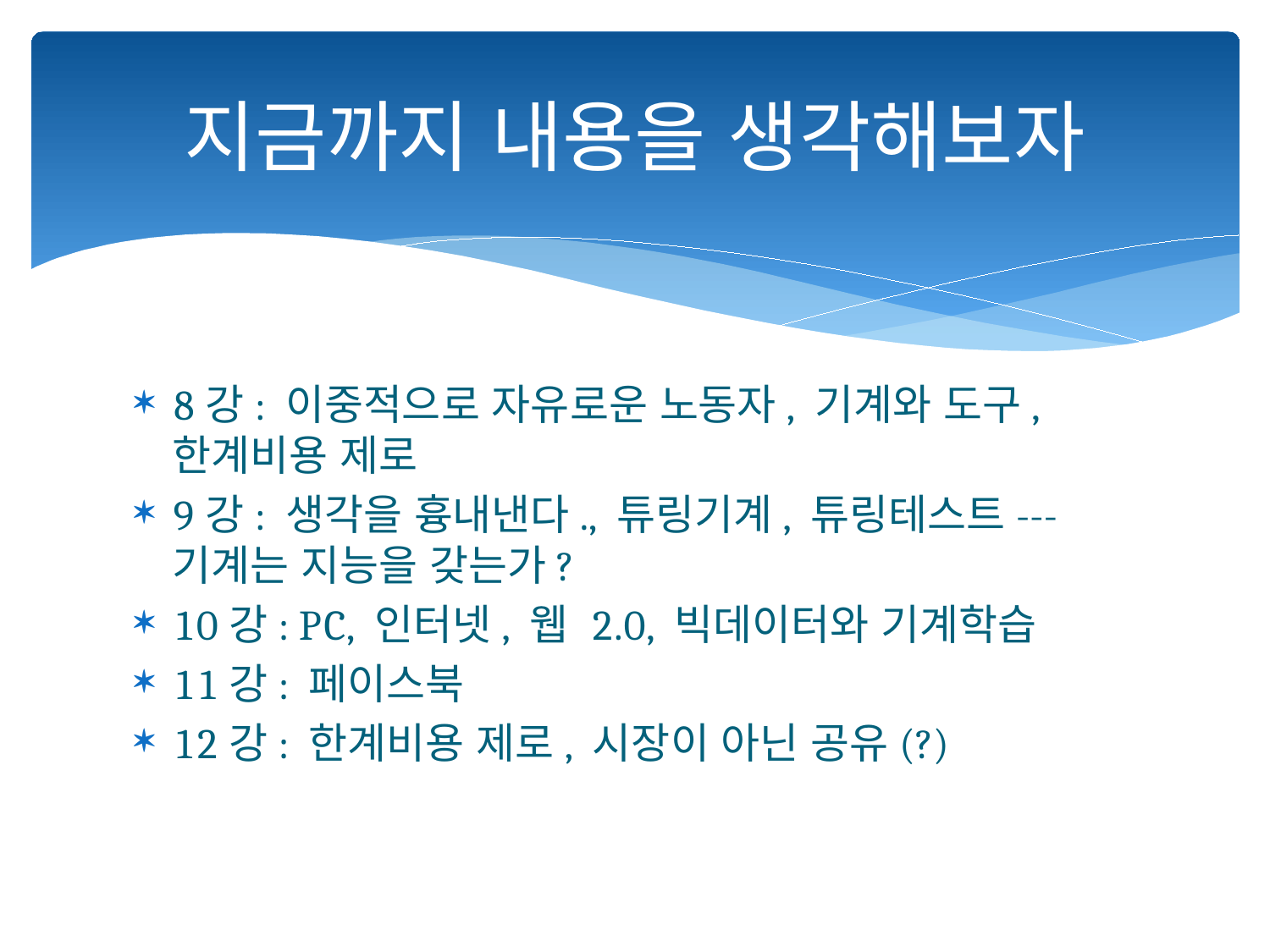

# 지금까지 내용을 생각해보자
8강: 이중적으로 자유로운 노동자, 기계와 도구, 한계비용 제로
9강: 생각을 흉내낸다., 튜링기계, 튜링테스트---기계는 지능을 갖는가?
10강: PC, 인터넷, 웹 2.0, 빅데이터와 기계학습
11강: 페이스북
12강: 한계비용 제로, 시장이 아닌 공유(?)